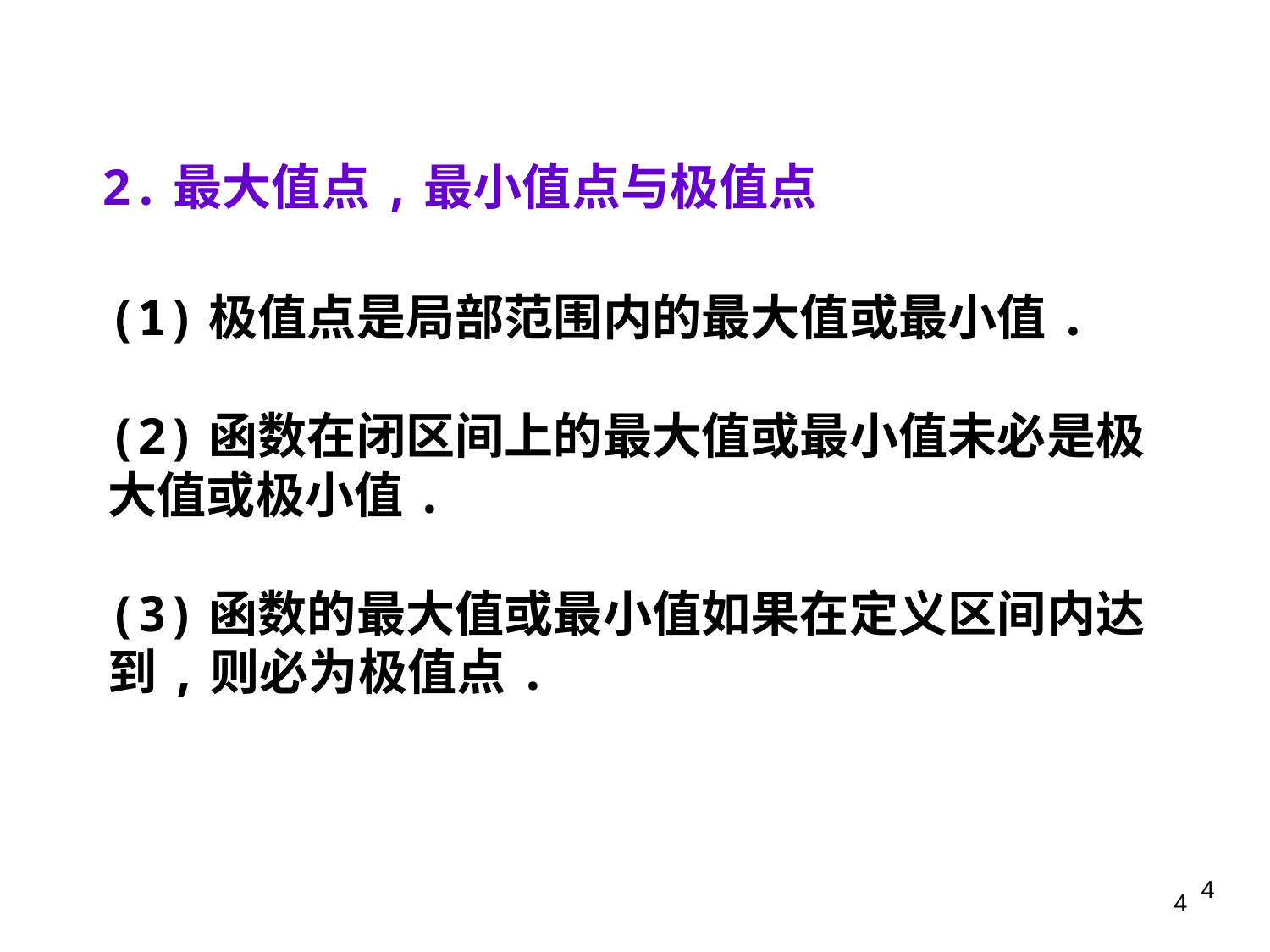

2.最大值点,最小值点与极值点
(1)极值点是局部范围内的最大值或最小值.

(2)函数在闭区间上的最大值或最小值未必是极大值或极小值.

(3)函数的最大值或最小值如果在定义区间内达到,则必为极值点.
4
4